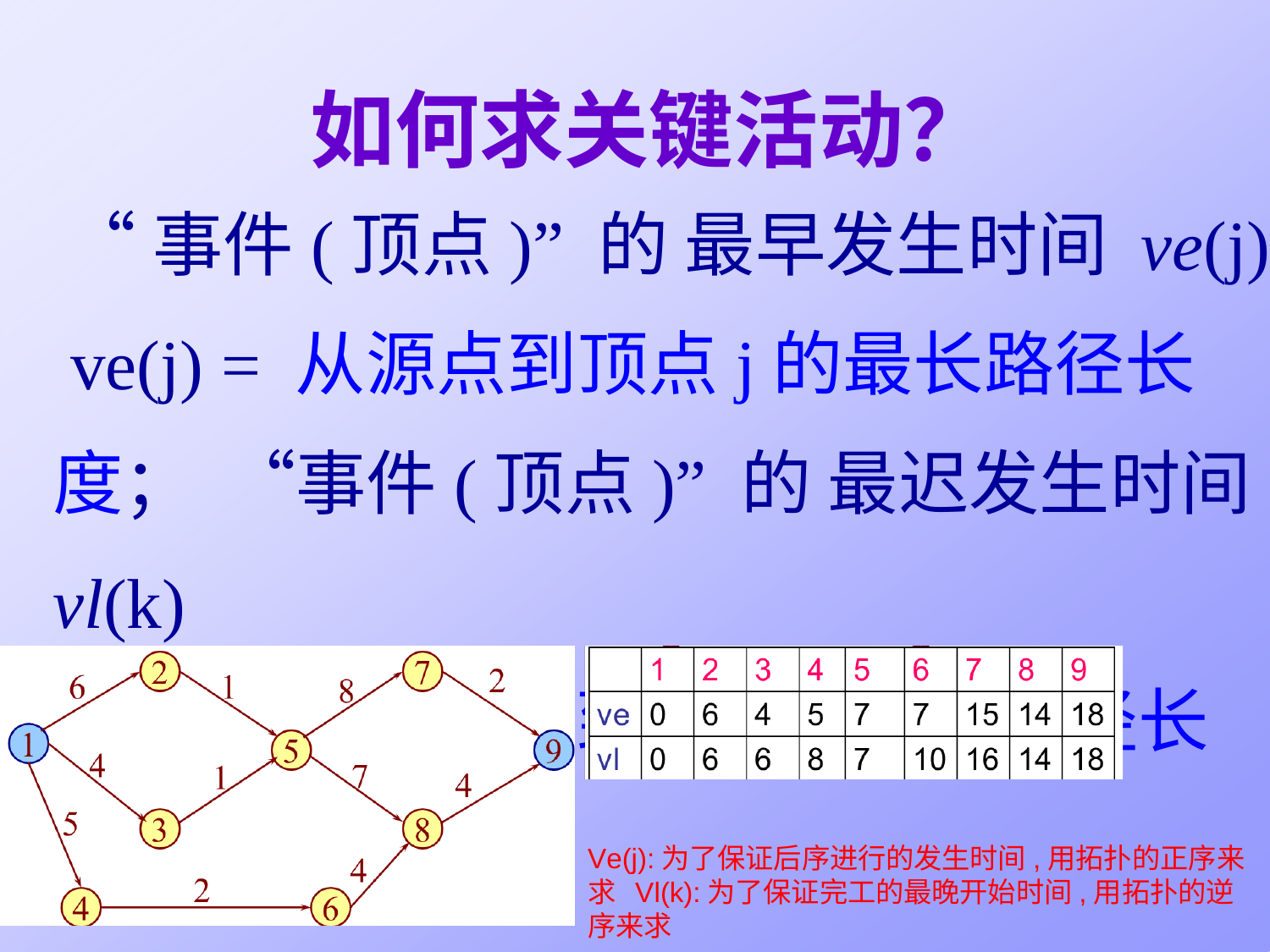

# 如何求关键活动？
“事件(顶点)” 的 最早发生时间 ve(j)  ve(j) = 从源点到顶点j的最长路径长度；  “事件(顶点)” 的 最迟发生时间 vl(k)
vl(k) = 从顶点k到汇点的最短路径长度。

Ve(j):为了保证后序进行的发生时间,用拓扑的正序来求  Vl(k):为了保证完工的最晚开始时间,用拓扑的逆序来求